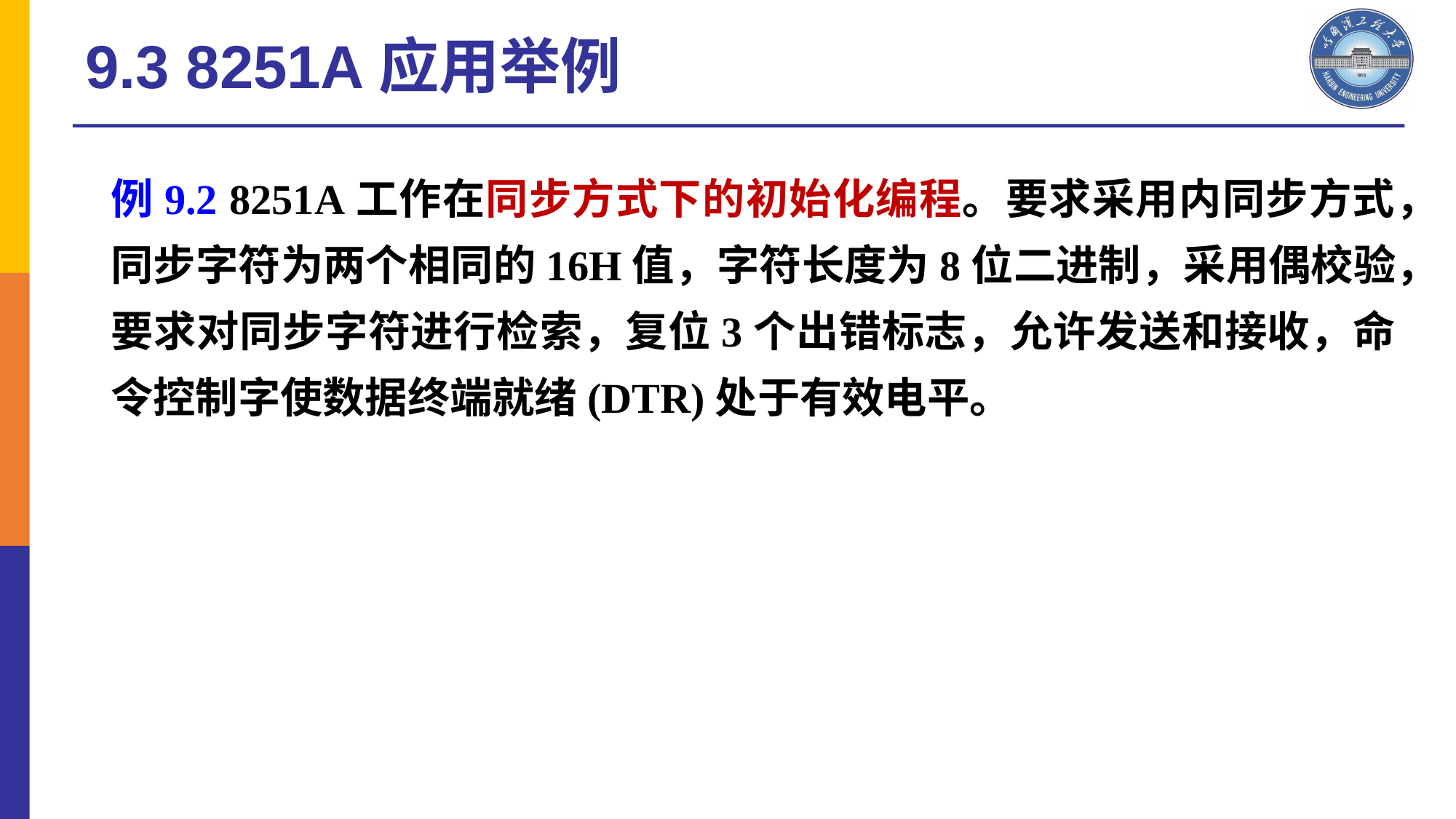

9.3 8251A应用举例
例9.2 8251A工作在同步方式下的初始化编程。要求采用内同步方式，同步字符为两个相同的16H值，字符长度为8位二进制，采用偶校验，要求对同步字符进行检索，复位3个出错标志，允许发送和接收，命令控制字使数据终端就绪(DTR)处于有效电平。